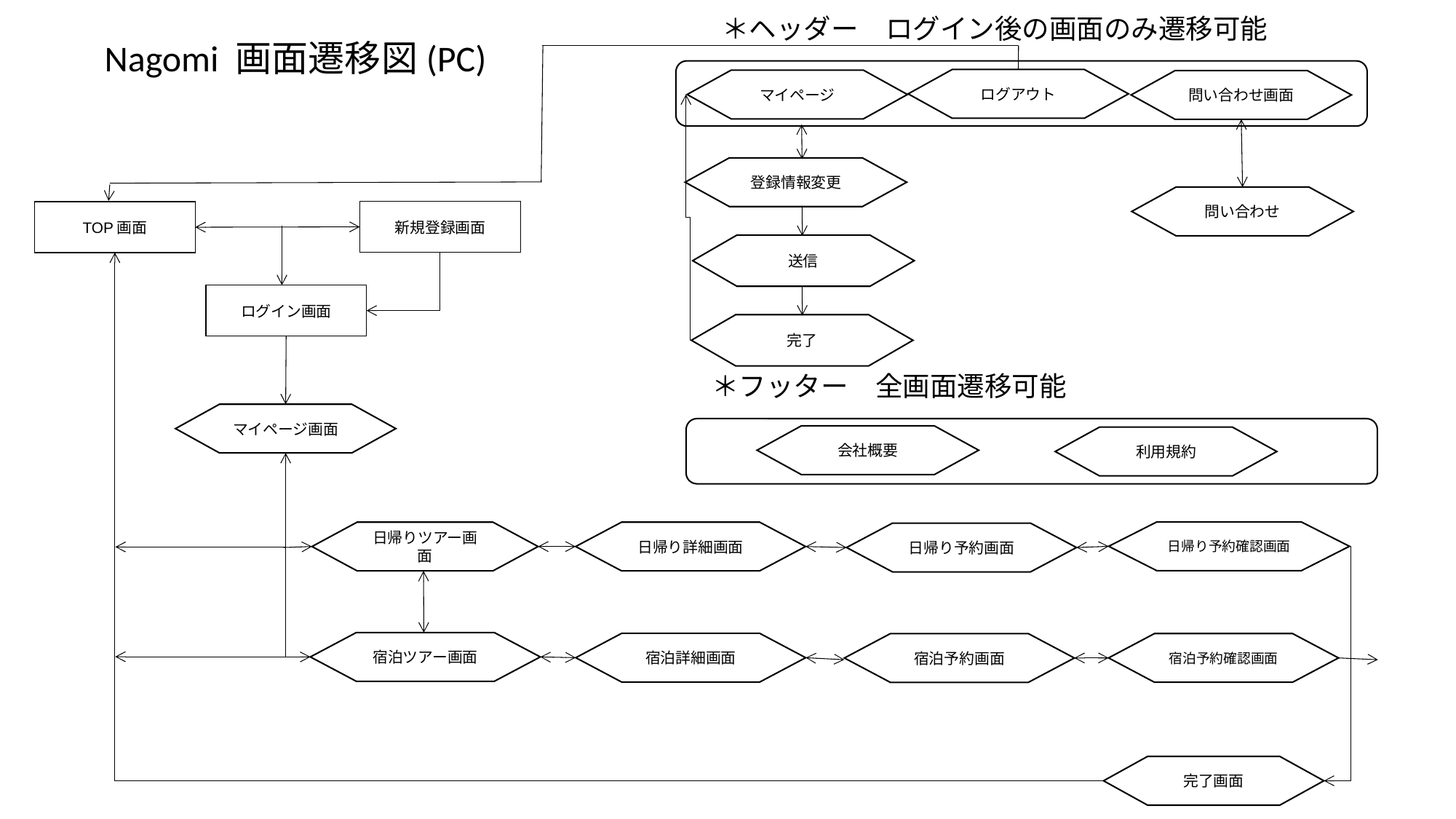

＊ヘッダー　ログイン後の画面のみ遷移可能
Nagomi 画面遷移図(PC)

ログアウト
マイページ
問い合わせ画面
登録情報変更
問い合わせ
新規登録画面
TOP画面
送信
ログイン画面
完了
＊フッター　全画面遷移可能
マイページ画面

会社概要
利用規約
日帰り予約確認画面
日帰りツアー画面
日帰り詳細画面
日帰り予約画面
宿泊ツアー画面
宿泊詳細画面
宿泊予約確認画面
宿泊予約画面
完了画面